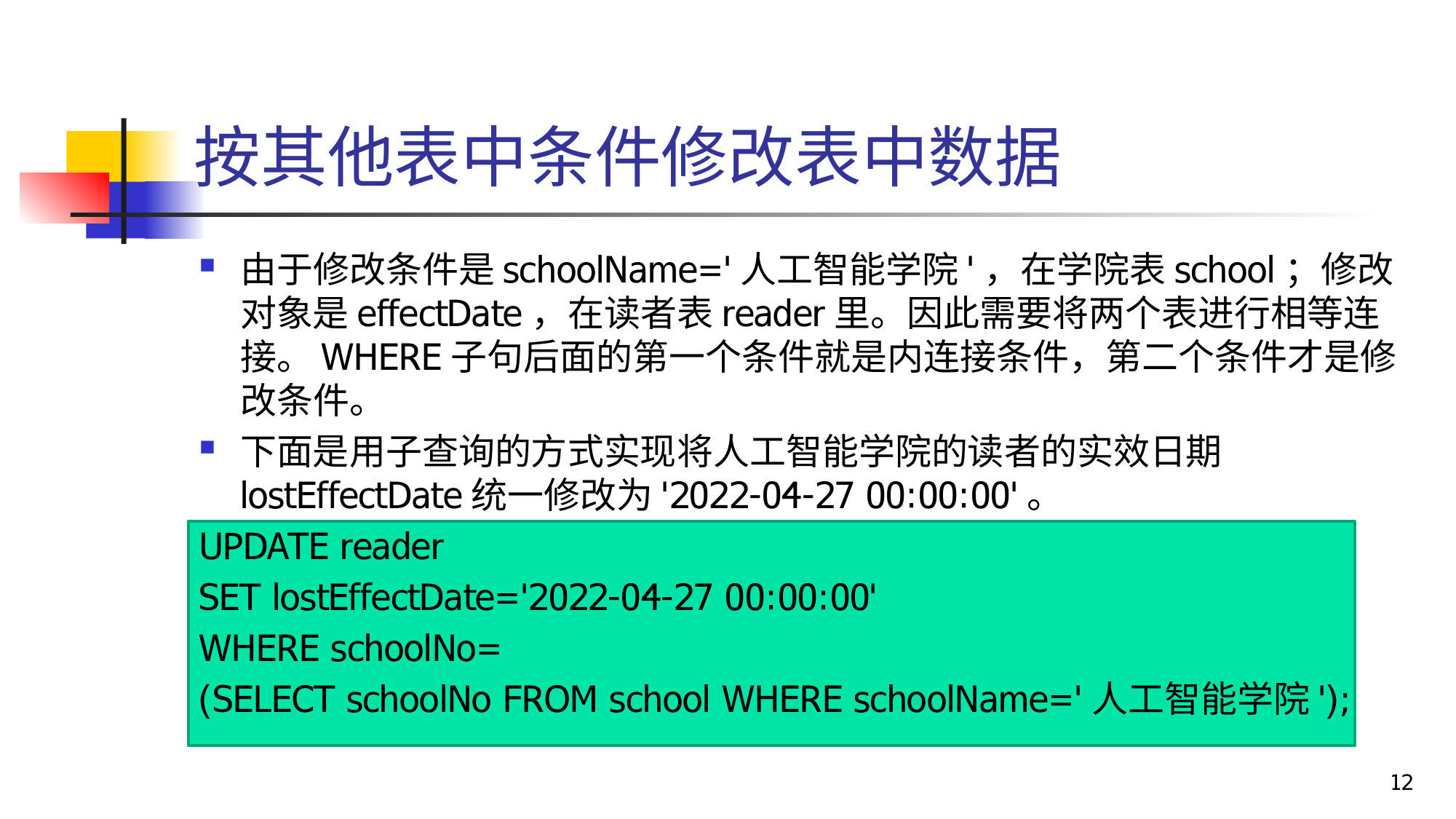

# 按其他表中条件修改表中数据
由于修改条件是schoolName='人工智能学院'，在学院表school；修改对象是effectDate，在读者表reader里。因此需要将两个表进行相等连接。WHERE子句后面的第一个条件就是内连接条件，第二个条件才是修改条件。
下面是用子查询的方式实现将人工智能学院的读者的实效日期lostEffectDate统一修改为'2022-04-27 00:00:00'。
UPDATE reader
SET lostEffectDate='2022-04-27 00:00:00'
WHERE schoolNo=
(SELECT schoolNo FROM school WHERE schoolName='人工智能学院');

12